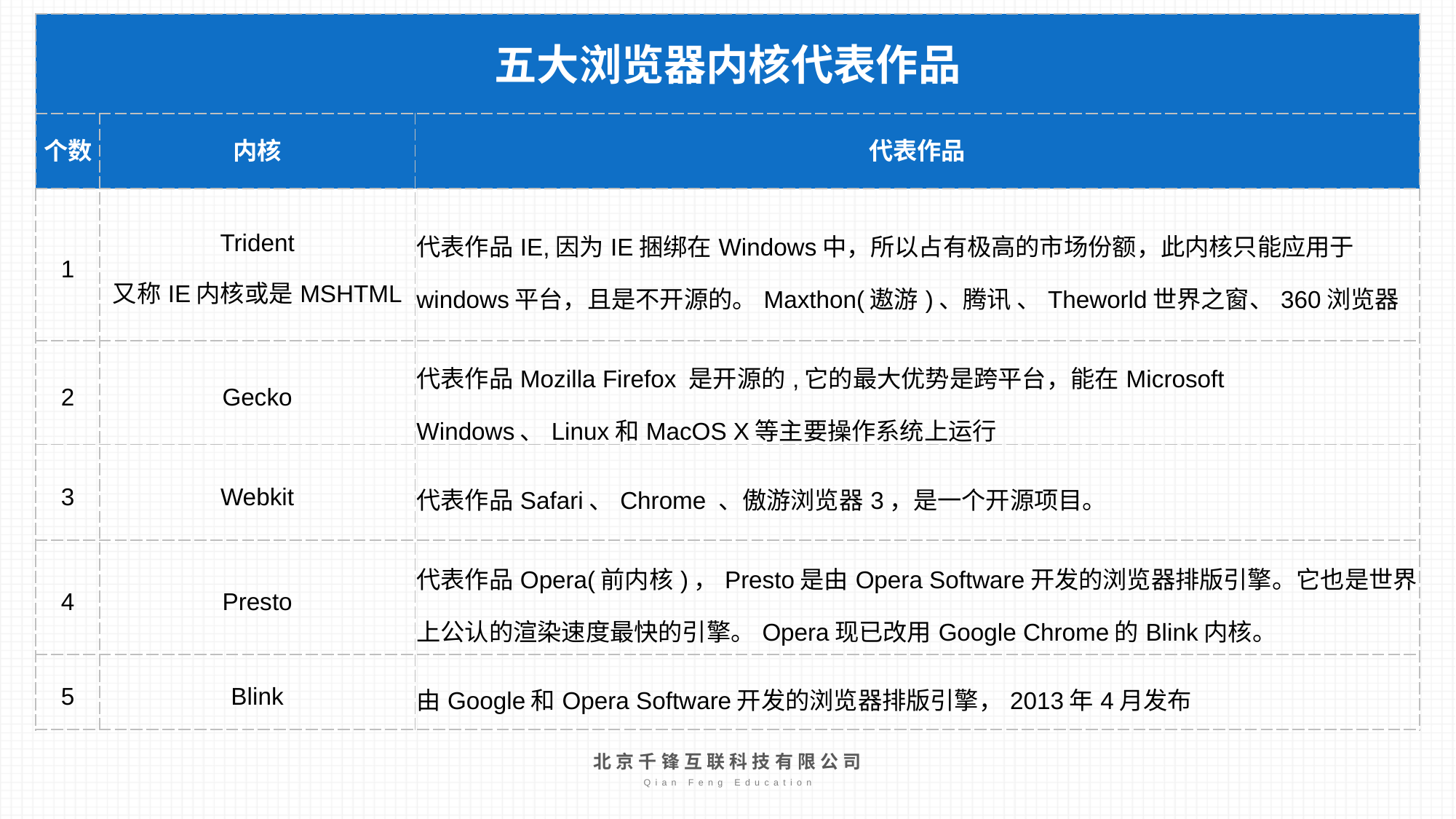

| 五大浏览器内核代表作品 |  |  |
| --- | --- | --- |
| 个数 | 内核 | 代表作品 |
| 1 | Trident 又称IE内核或是MSHTML | 代表作品IE,因为IE捆绑在Windows中，所以占有极高的市场份额，此内核只能应用于windows平台，且是不开源的。Maxthon(遨游)、腾讯 、Theworld世界之窗、360浏览器 |
| 2 | Gecko | 代表作品Mozilla Firefox 是开源的,它的最大优势是跨平台，能在Microsoft Windows、Linux和MacOS X等主要操作系统上运行 |
| 3 | Webkit | 代表作品Safari、Chrome 、傲游浏览器3，是一个开源项目。 |
| 4 | Presto | 代表作品Opera(前内核)，Presto是由Opera Software开发的浏览器排版引擎。它也是世界上公认的渲染速度最快的引擎。Opera现已改用Google Chrome的Blink内核。 |
| 5 | Blink | 由Google和Opera Software开发的浏览器排版引擎，2013年4月发布 |
北京千锋互联科技有限公司
Qian Feng Education